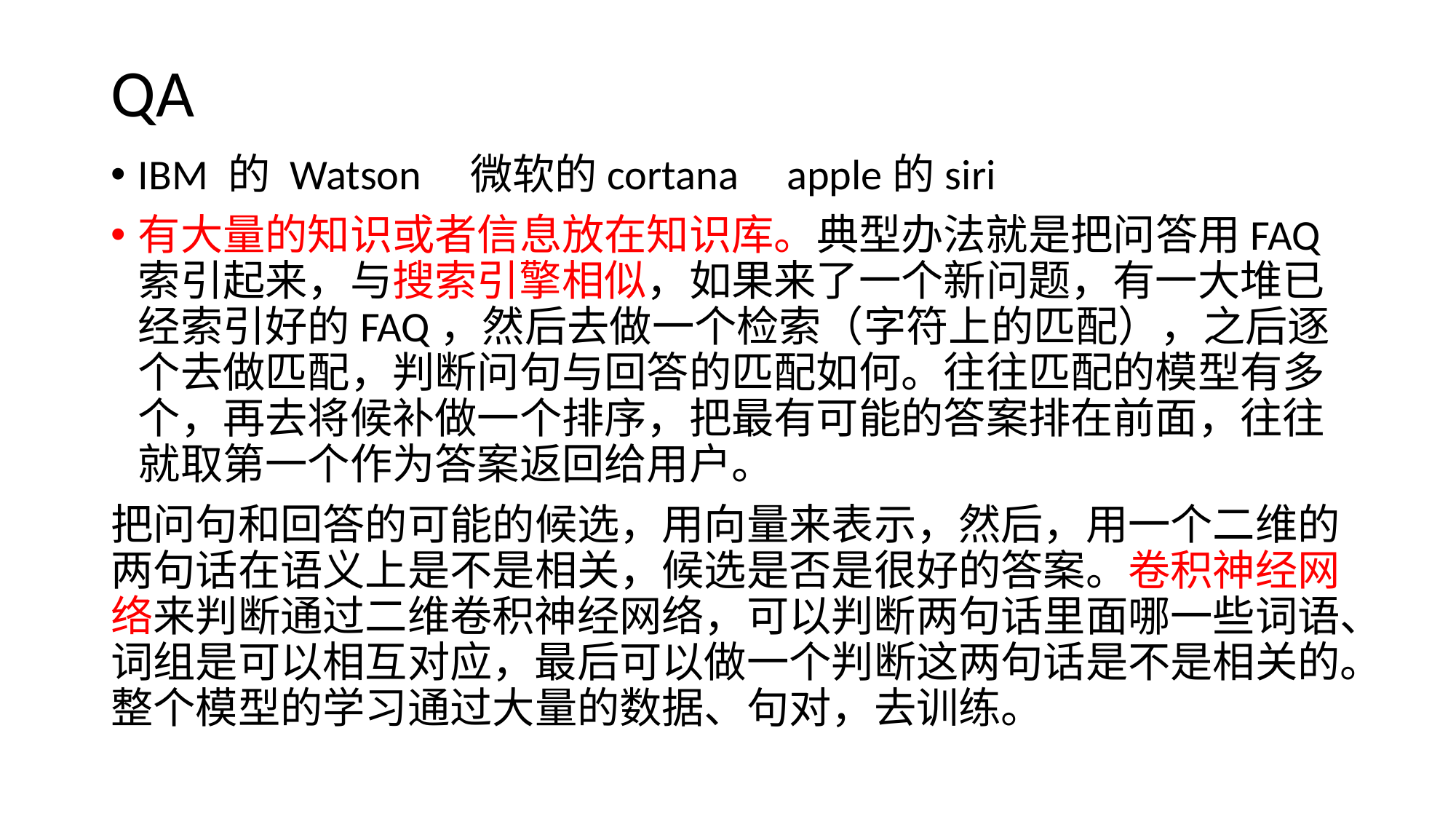

# QA
IBM 的 Watson    微软的cortana     apple的siri
有大量的知识或者信息放在知识库。典型办法就是把问答用FAQ索引起来，与搜索引擎相似，如果来了一个新问题，有一大堆已经索引好的FAQ，然后去做一个检索（字符上的匹配），之后逐个去做匹配，判断问句与回答的匹配如何。往往匹配的模型有多个，再去将候补做一个排序，把最有可能的答案排在前面，往往就取第一个作为答案返回给用户。
把问句和回答的可能的候选，用向量来表示，然后，用一个二维的两句话在语义上是不是相关，候选是否是很好的答案。卷积神经网络来判断通过二维卷积神经网络，可以判断两句话里面哪一些词语、词组是可以相互对应，最后可以做一个判断这两句话是不是相关的。整个模型的学习通过大量的数据、句对，去训练。